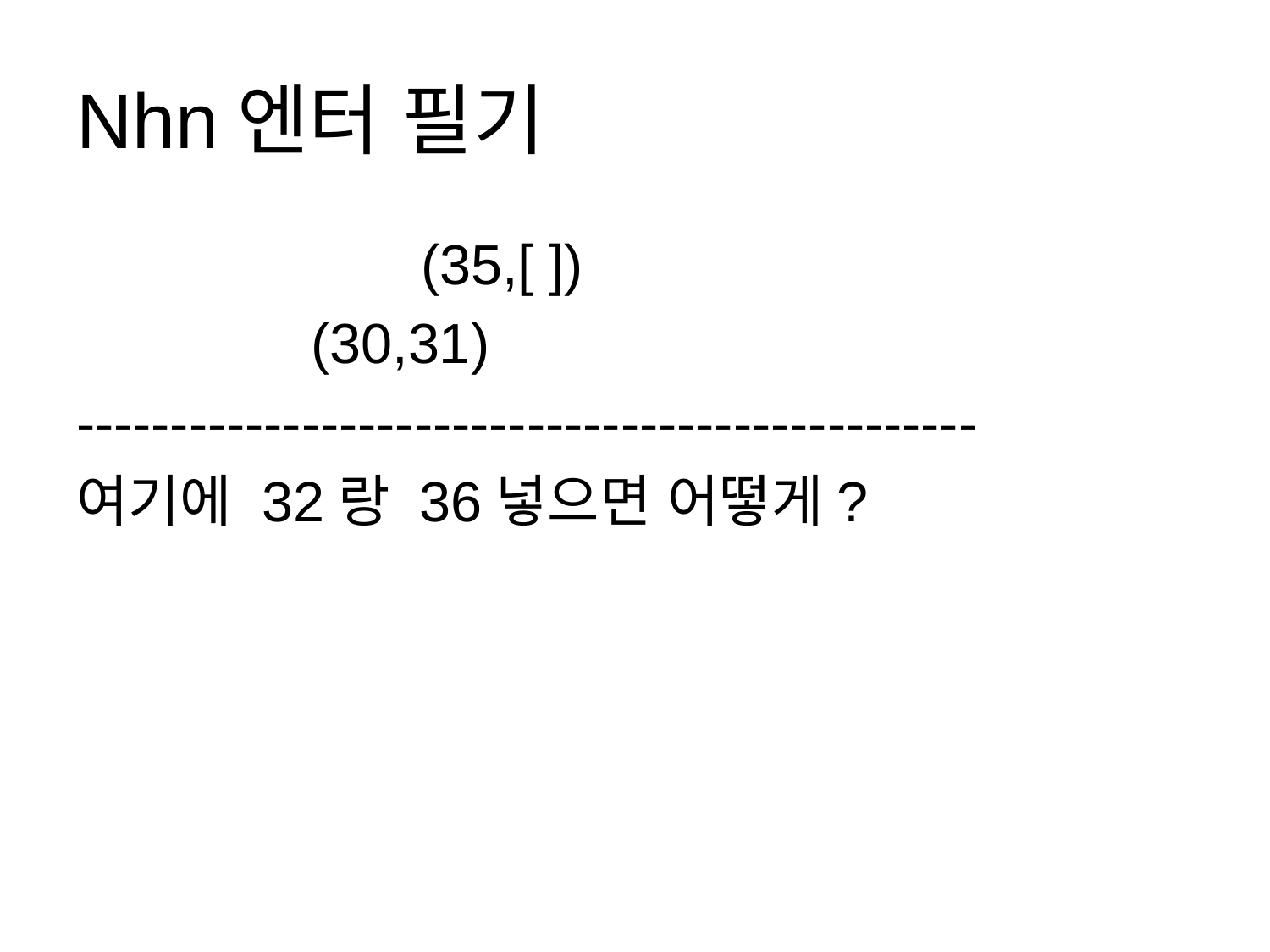

# Nhn엔터 필기
                      (35,[ ])
               (30,31)
------------------------------------------------
여기에 32랑 36넣으면 어떻게?